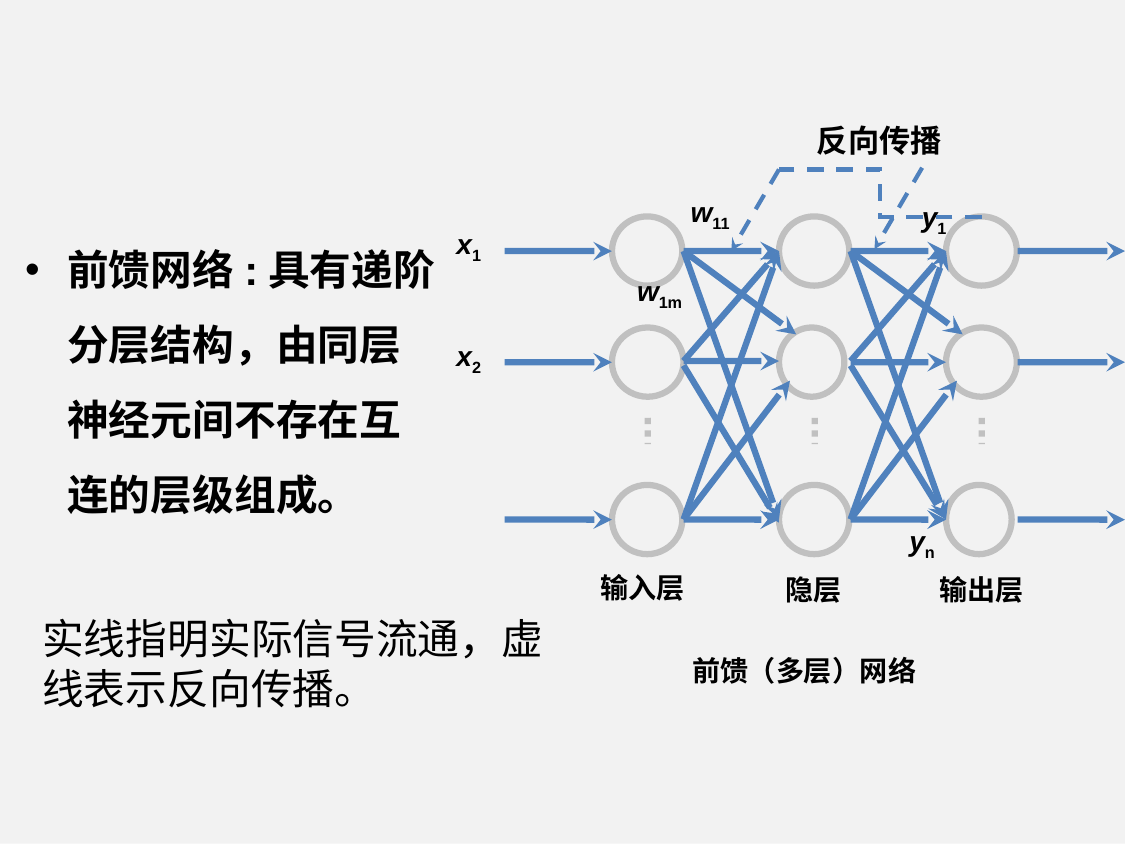

反向传播

w11
y1

x1

w1m

x2

yn

输入层
输出层
隐层
前馈（多层）网络
前馈网络:具有递阶分层结构，由同层神经元间不存在互连的层级组成。
实线指明实际信号流通，虚线表示反向传播。
42